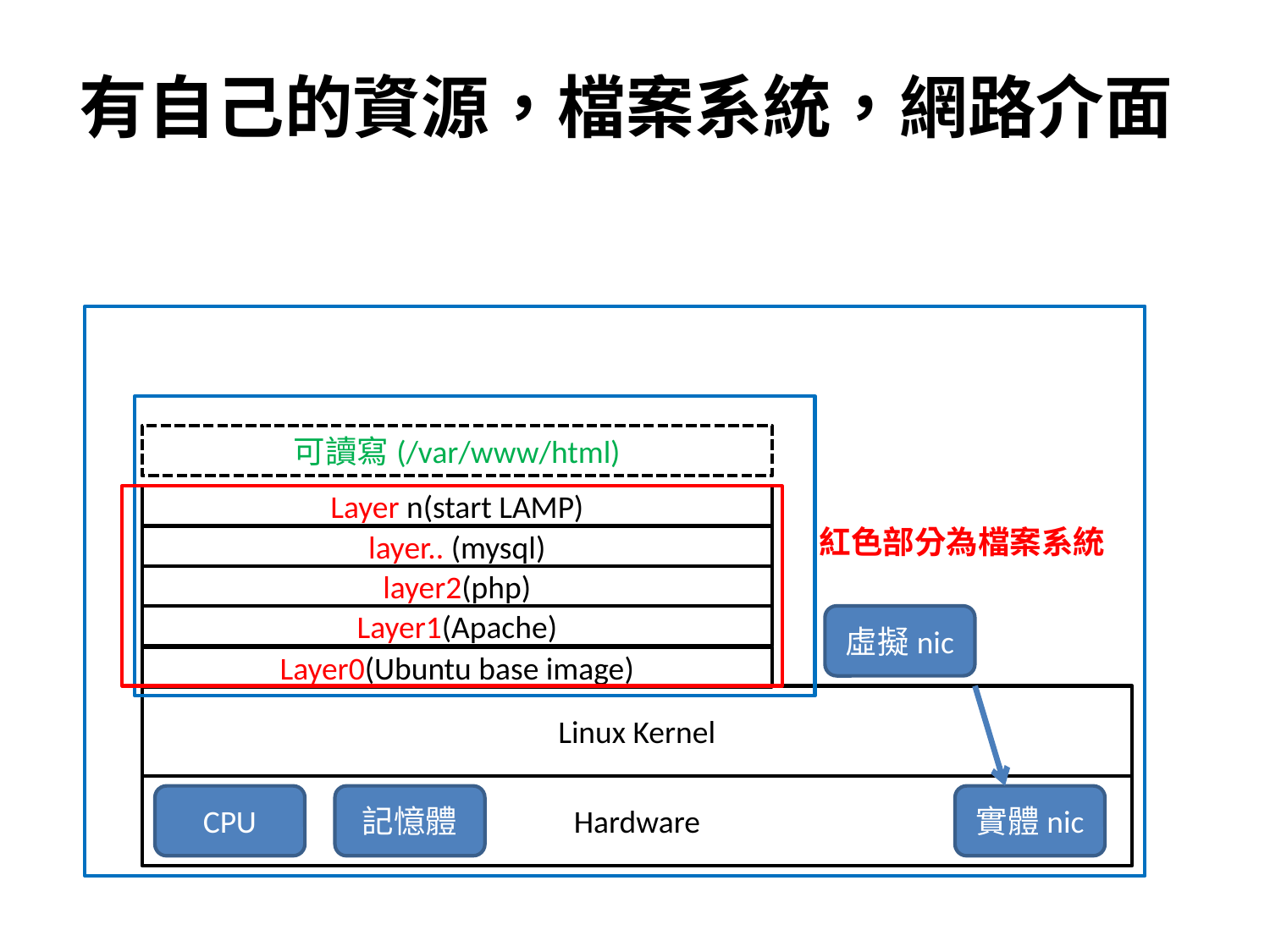

# 有自己的資源，檔案系統，網路介面

可讀寫(/var/www/html)

Layer n(start LAMP)
紅色部分為檔案系統
layer.. (mysql)
layer2(php)
實體
Layer1(Apache)
虛擬nic
Layer0(Ubuntu base image)
Linux Kernel
Hardware
CPU
記憶體
實體nic